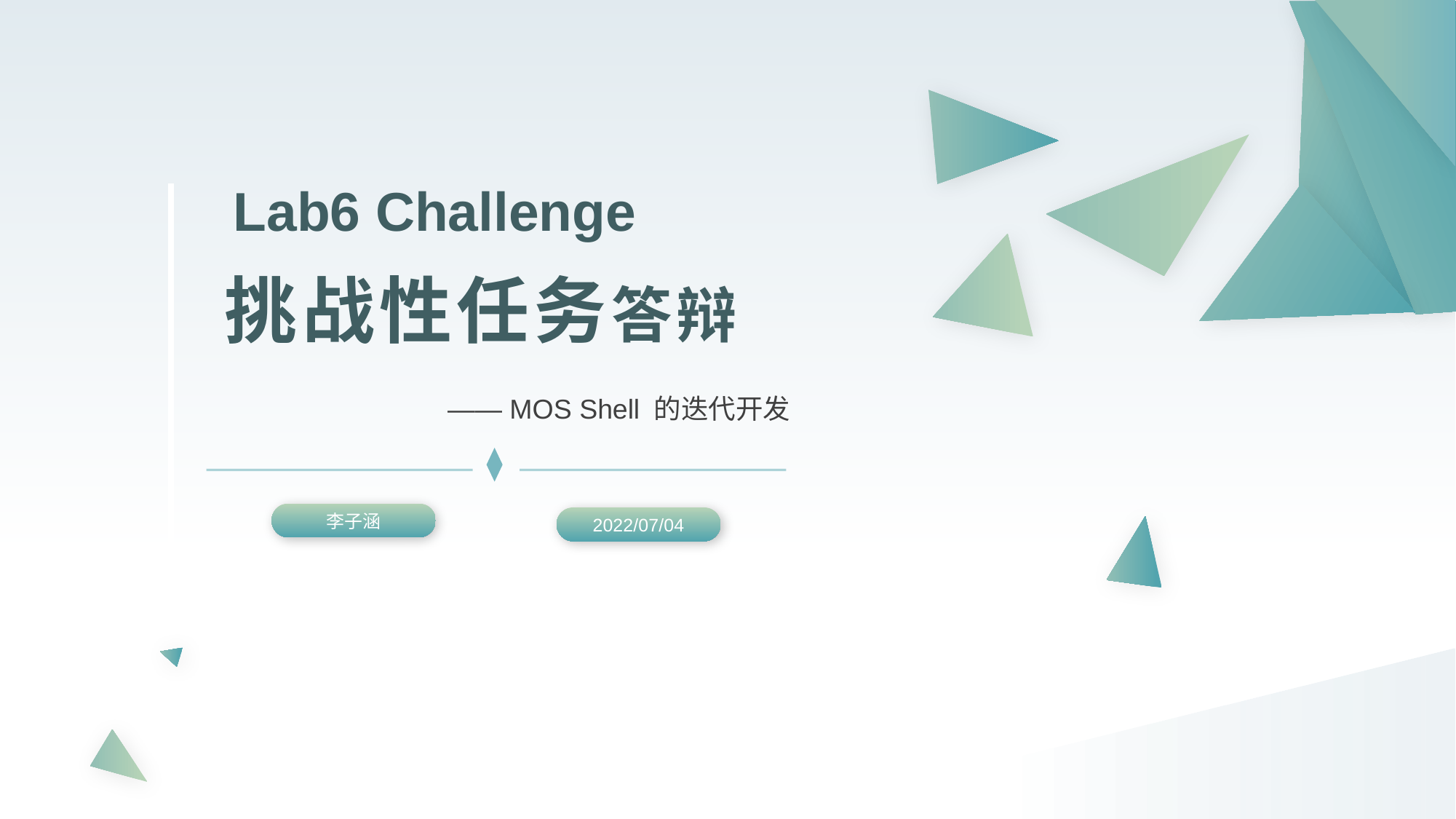

Lab6 Challenge

挑战性任务答辩
—— MOS Shell 的迭代开发

李子涵
2022/07/04